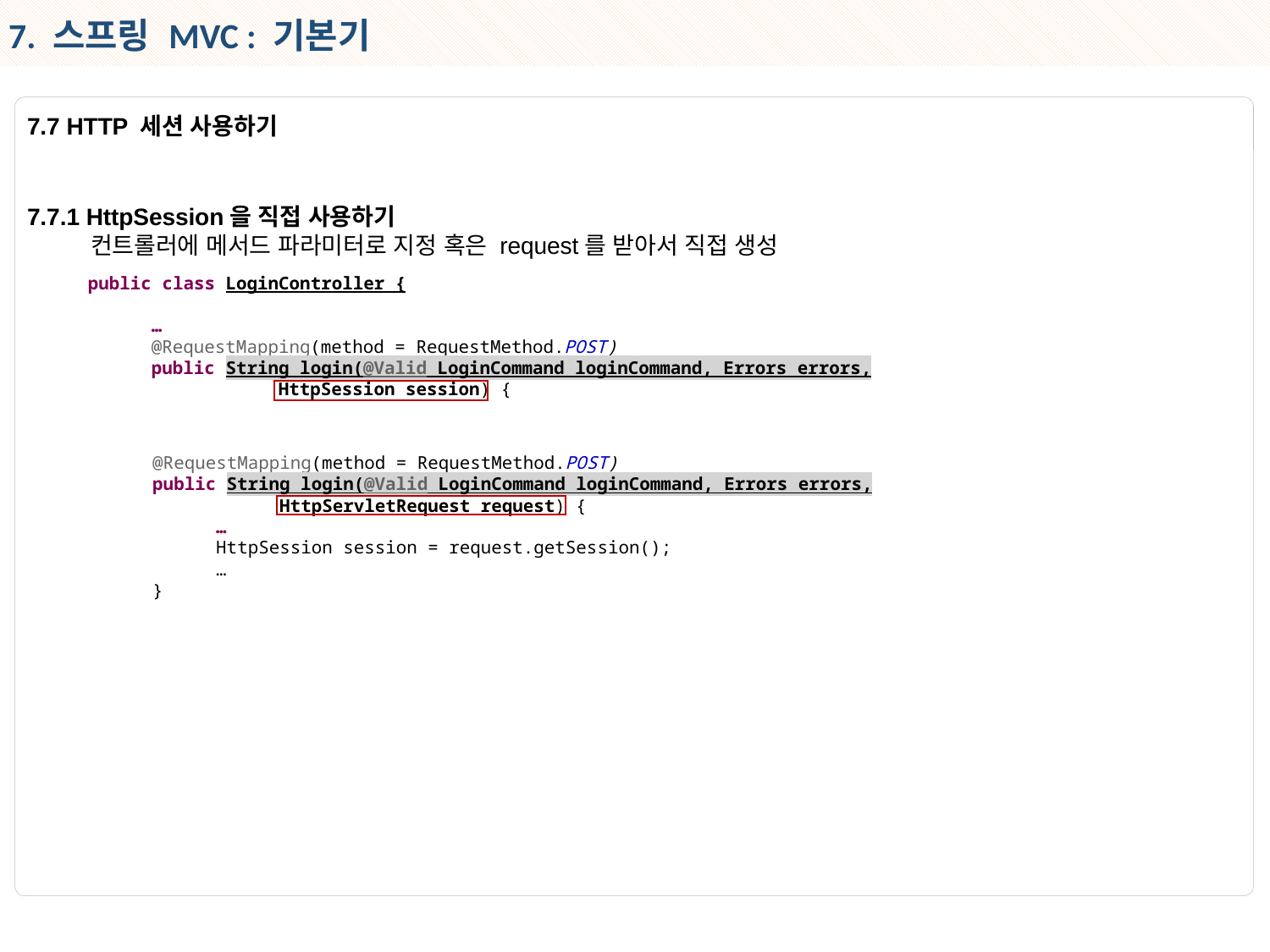

7. 스프링 MVC : 기본기
7.7 HTTP 세션 사용하기

7.7.1 HttpSession을 직접 사용하기
컨트롤러에 메서드 파라미터로 지정 혹은 request를 받아서 직접 생성
public class LoginController {

…
@RequestMapping(method = RequestMethod.POST)
public String login(@Valid LoginCommand loginCommand, Errors errors,
HttpSession session) {

@RequestMapping(method = RequestMethod.POST)
public String login(@Valid LoginCommand loginCommand, Errors errors,
HttpServletRequest request) {
…
HttpSession session = request.getSession();
…
}